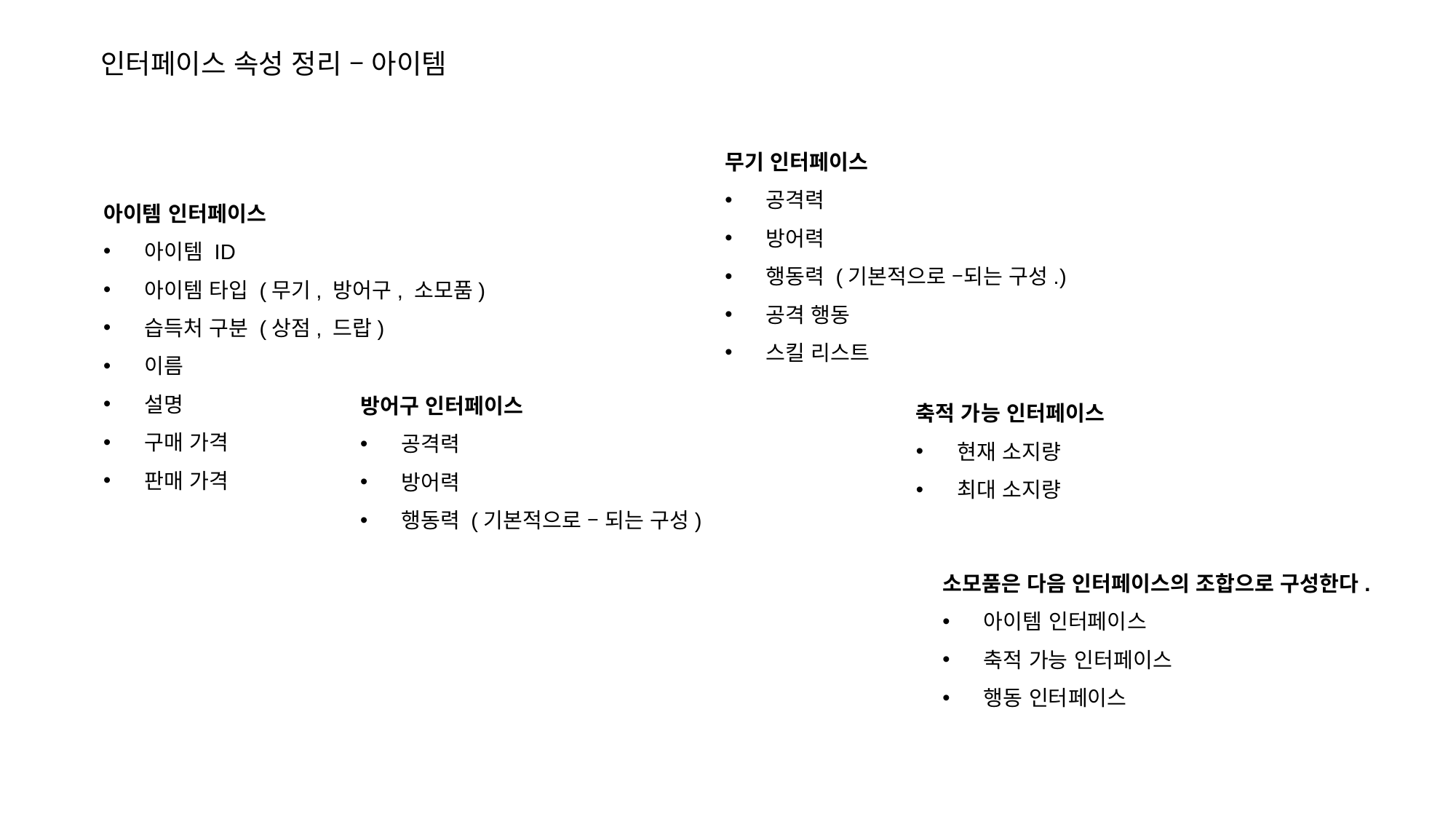

인터페이스 속성 정리 – 아이템
무기 인터페이스
공격력
방어력
행동력 (기본적으로 –되는 구성.)
공격 행동
스킬 리스트
아이템 인터페이스
아이템 ID
아이템 타입 (무기, 방어구, 소모품)
습득처 구분 (상점, 드랍)
이름
설명
구매 가격
판매 가격
방어구 인터페이스
공격력
방어력
행동력 (기본적으로 – 되는 구성)
축적 가능 인터페이스
현재 소지량
최대 소지량
소모품은 다음 인터페이스의 조합으로 구성한다.
아이템 인터페이스
축적 가능 인터페이스
행동 인터페이스